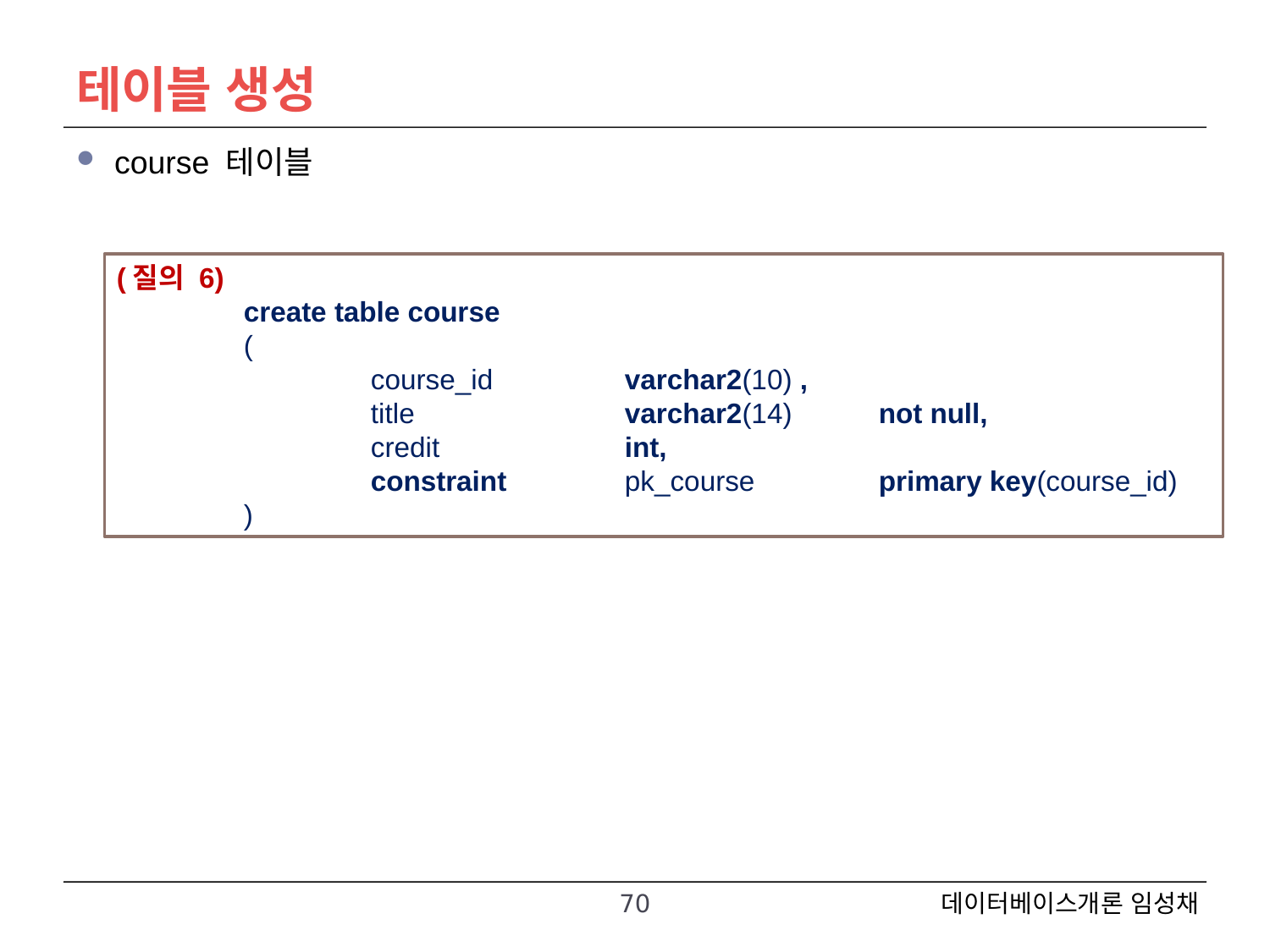

# 테이블 생성
course 테이블
(질의 6)
	create table course
	(
		course_id 	varchar2(10) ,
		title 		varchar2(14) 	not null,
		credit 		int,
		constraint 	pk_course 	primary key(course_id)
	)
70
데이터베이스개론 임성채